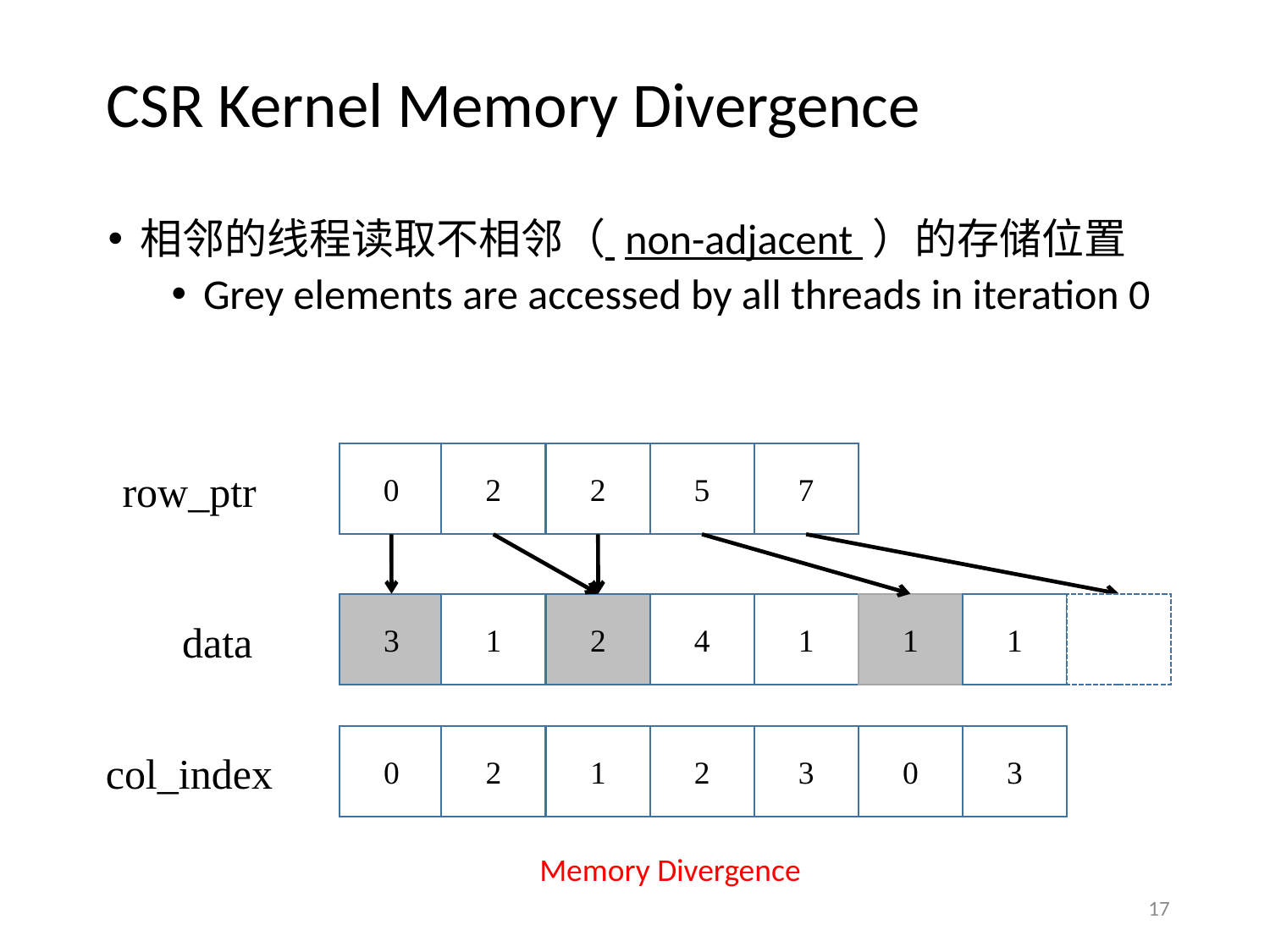

# CSR Kernel Memory Divergence
相邻的线程读取不相邻（ non-adjacent ）的存储位置
Grey elements are accessed by all threads in iteration 0
0
2
2
5
7
row_ptr
3
1
2
4
1
1
1

data
0
2
1
2
3
0
3
col_index
Memory Divergence
17